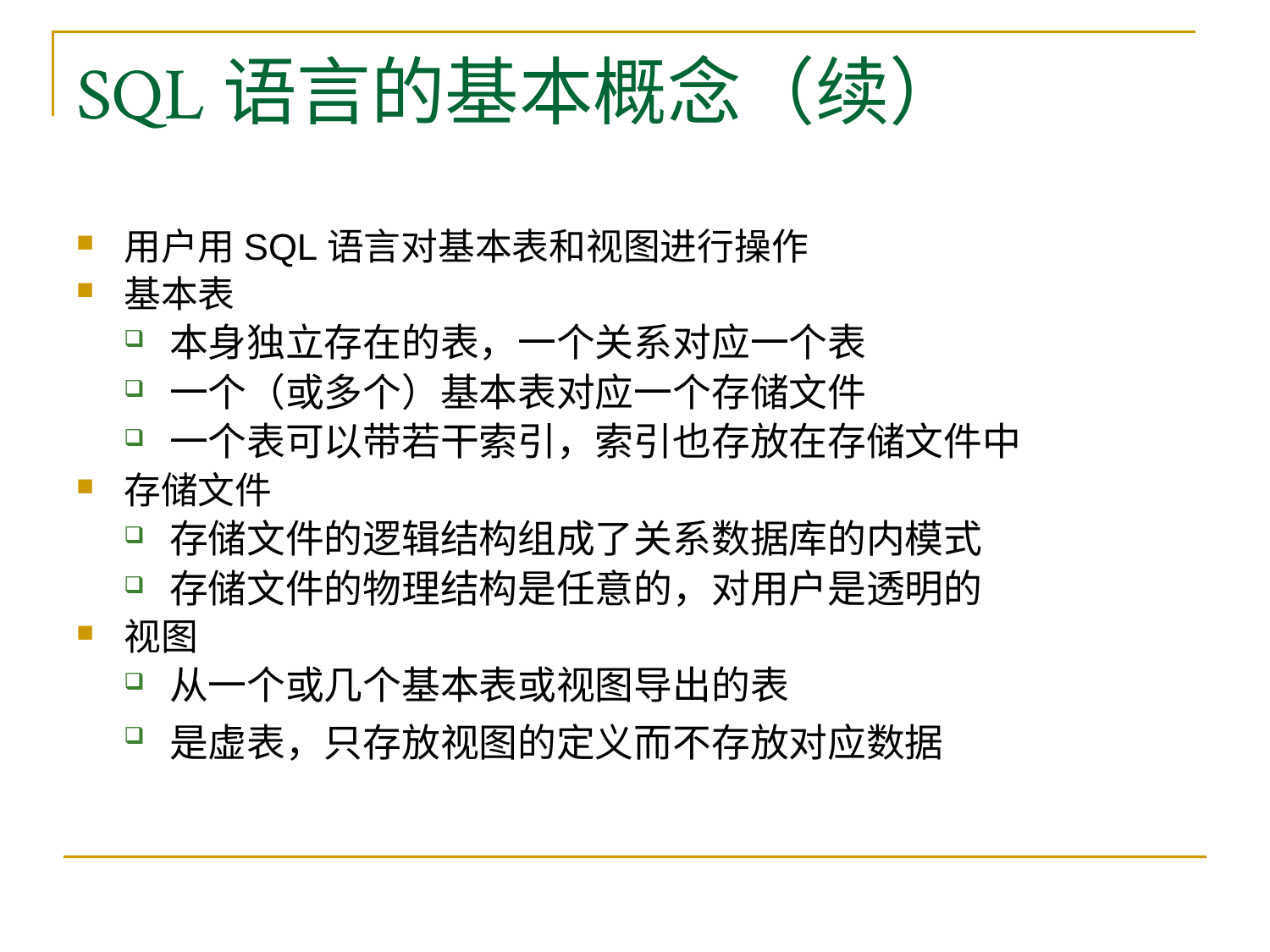

# SQL语言的基本概念（续）
用户用SQL语言对基本表和视图进行操作
基本表
本身独立存在的表，一个关系对应一个表
一个（或多个）基本表对应一个存储文件
一个表可以带若干索引，索引也存放在存储文件中
存储文件
存储文件的逻辑结构组成了关系数据库的内模式
存储文件的物理结构是任意的，对用户是透明的
视图
从一个或几个基本表或视图导出的表
是虚表，只存放视图的定义而不存放对应数据